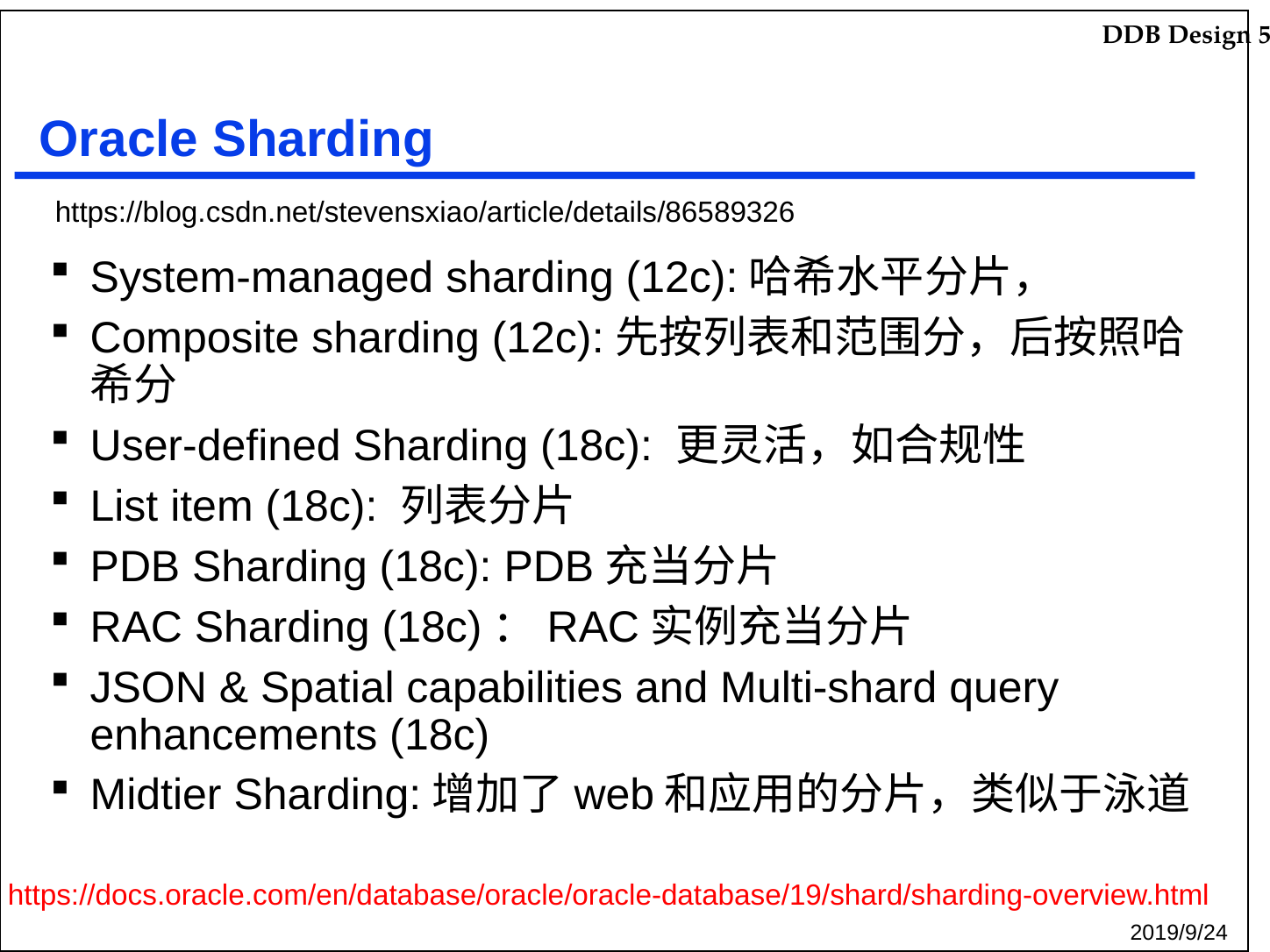

# Oracle Sharding
https://blog.csdn.net/stevensxiao/article/details/86589326
System-managed sharding (12c):哈希水平分片，
Composite sharding (12c):先按列表和范围分，后按照哈希分
User-defined Sharding (18c): 更灵活，如合规性
List item (18c): 列表分片
PDB Sharding (18c): PDB充当分片
RAC Sharding (18c)：RAC实例充当分片
JSON & Spatial capabilities and Multi-shard query enhancements (18c)
Midtier Sharding:增加了web和应用的分片，类似于泳道
https://docs.oracle.com/en/database/oracle/oracle-database/19/shard/sharding-overview.html